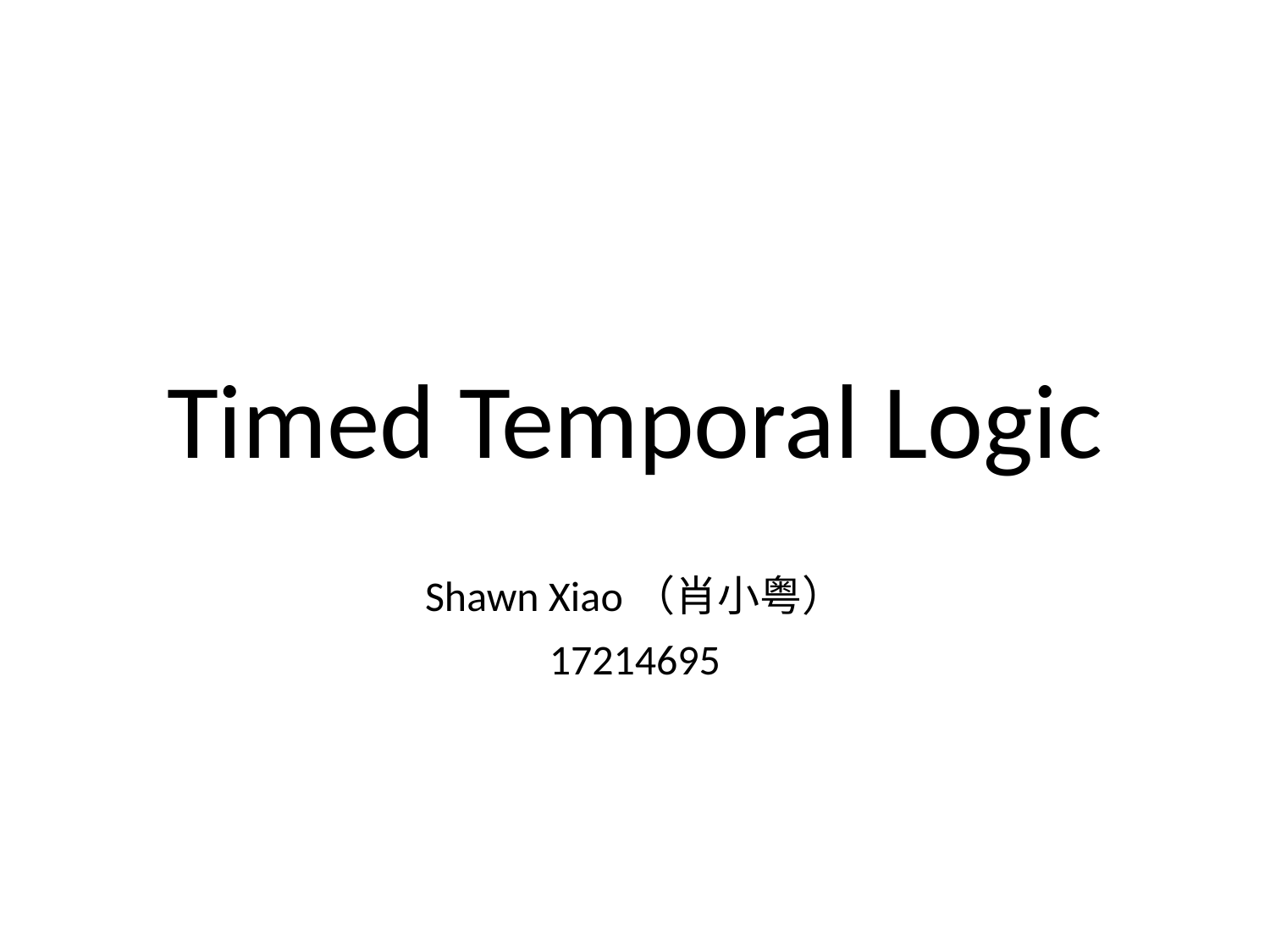

# Timed Temporal Logic

Shawn Xiao（肖小粤）
17214695